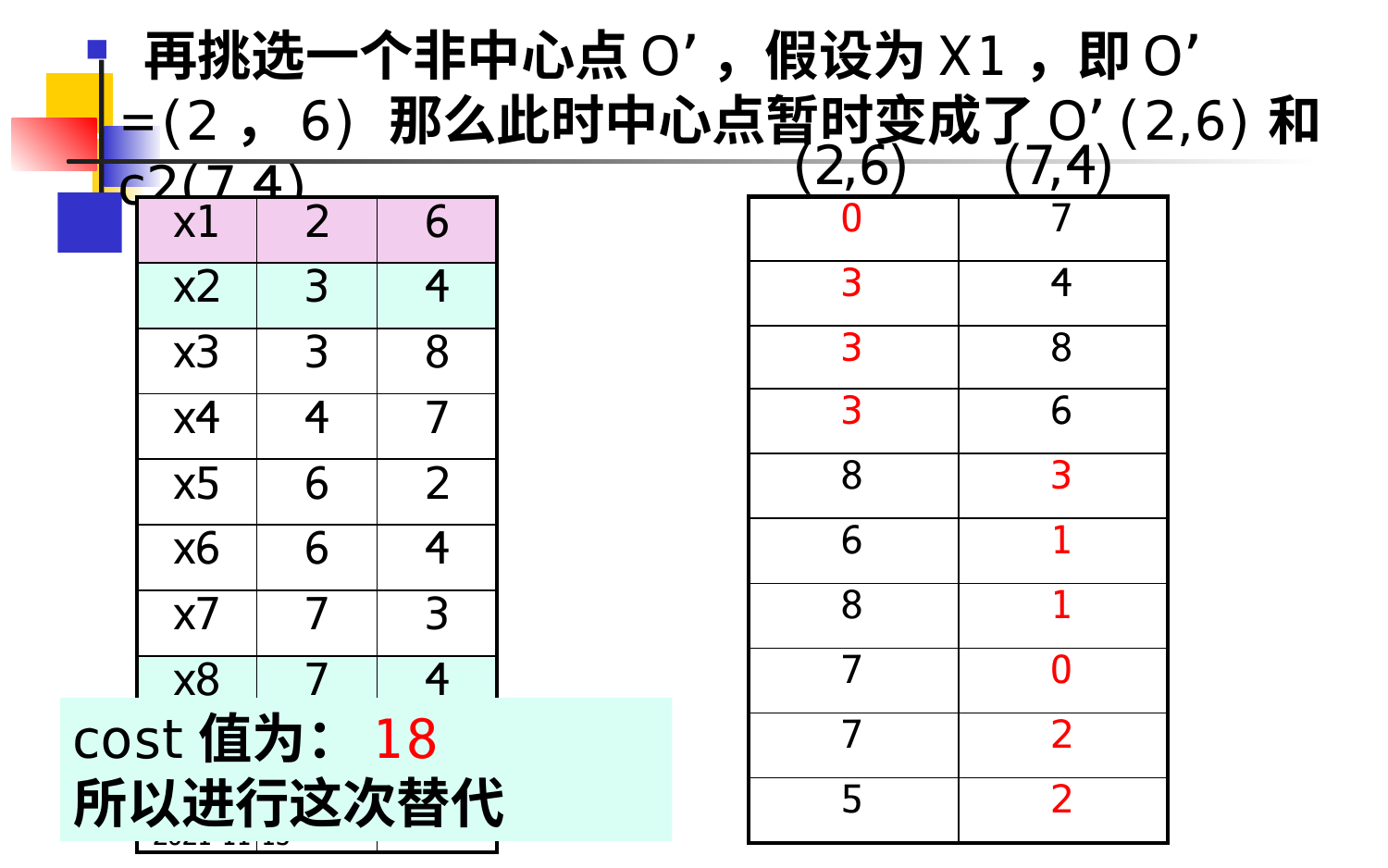

再挑选一个非中心点O’，假设为X1，即O’ =(2，6) 那么此时中心点暂时变成了O’ (2,6)和c2(7,4)
(2,6)
(7,4)
| 0 | 7 |
| --- | --- |
| 3 | 4 |
| 3 | 8 |
| 3 | 6 |
| 8 | 3 |
| 6 | 1 |
| 8 | 1 |
| 7 | 0 |
| 7 | 2 |
| 5 | 2 |
| x1 | 2 | 6 |
| --- | --- | --- |
| x2 | 3 | 4 |
| x3 | 3 | 8 |
| x4 | 4 | 7 |
| x5 | 6 | 2 |
| x6 | 6 | 4 |
| x7 | 7 | 3 |
| x8 | 7 | 4 |
| x9 | 8 | 5 |
| x10 | 7 | 6 |
cost值为：18
所以进行这次替代
2021-11-15